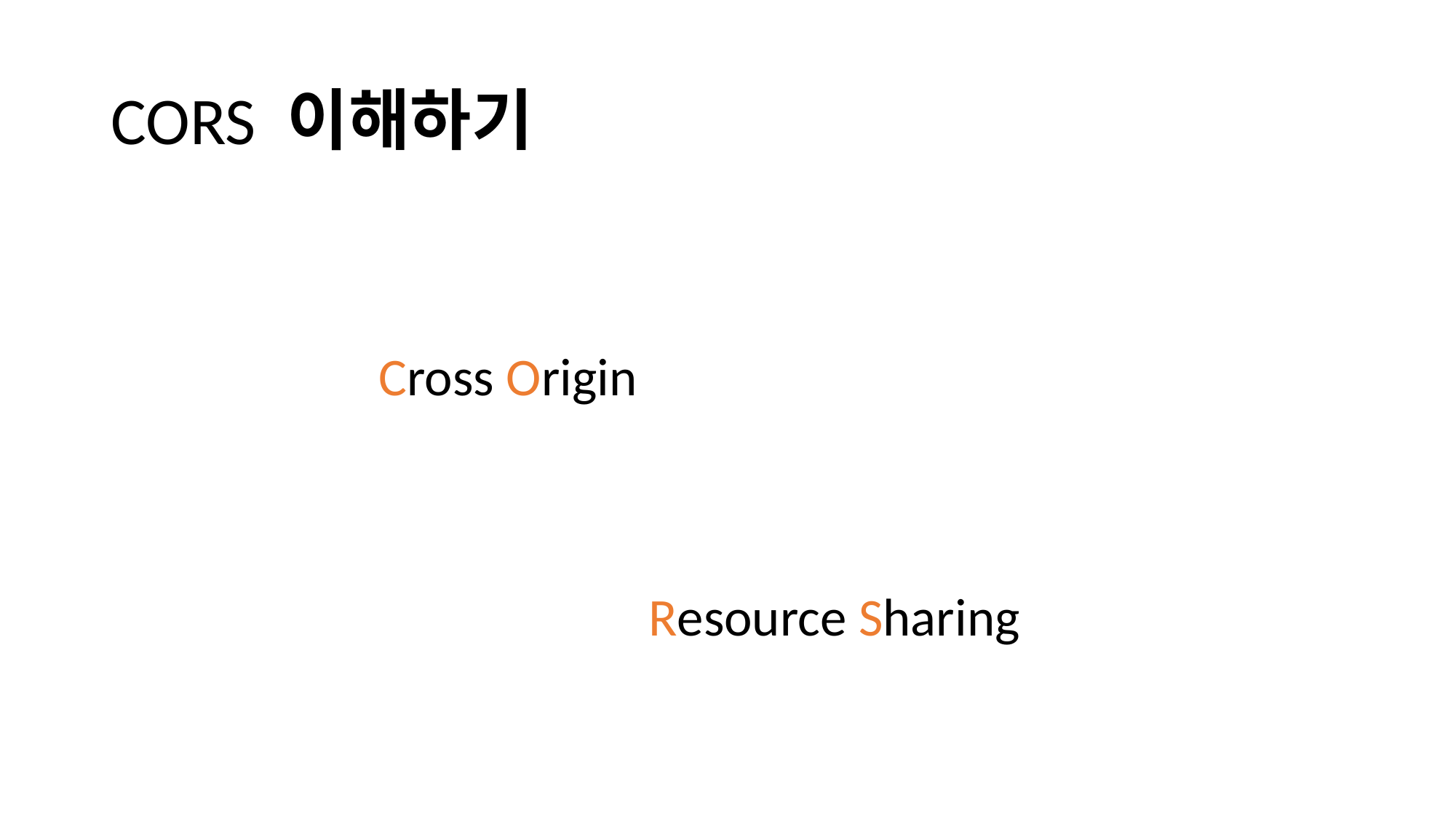

# CORS 이해하기
Cross Origin
Resource Sharing